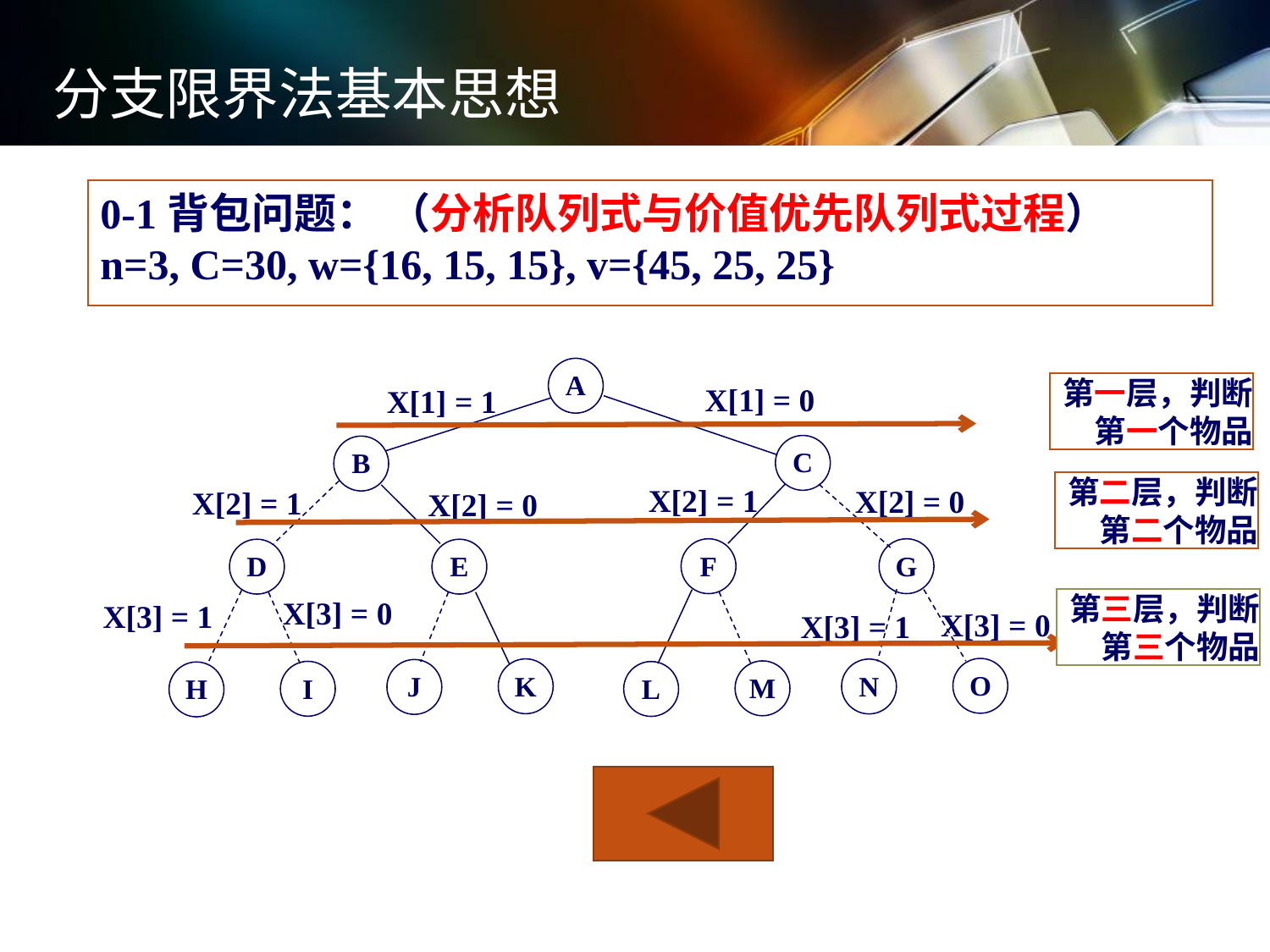

分支限界法基本思想
0-1背包问题： （分析队列式与价值优先队列式过程）
n=3, C=30, w={16, 15, 15}, v={45, 25, 25}

A
第一层，判断第一个物品
X[1] = 0
X[1] = 1

C
B
第二层，判断第二个物品
X[2] = 1

X[2] = 0
X[2] = 1

X[2] = 0

F
G
D
E
第三层，判断第三个物品

X[3] = 0
X[3] = 1
X[3] = 0
X[3] = 1

O
K
N
J
M
I
L
H